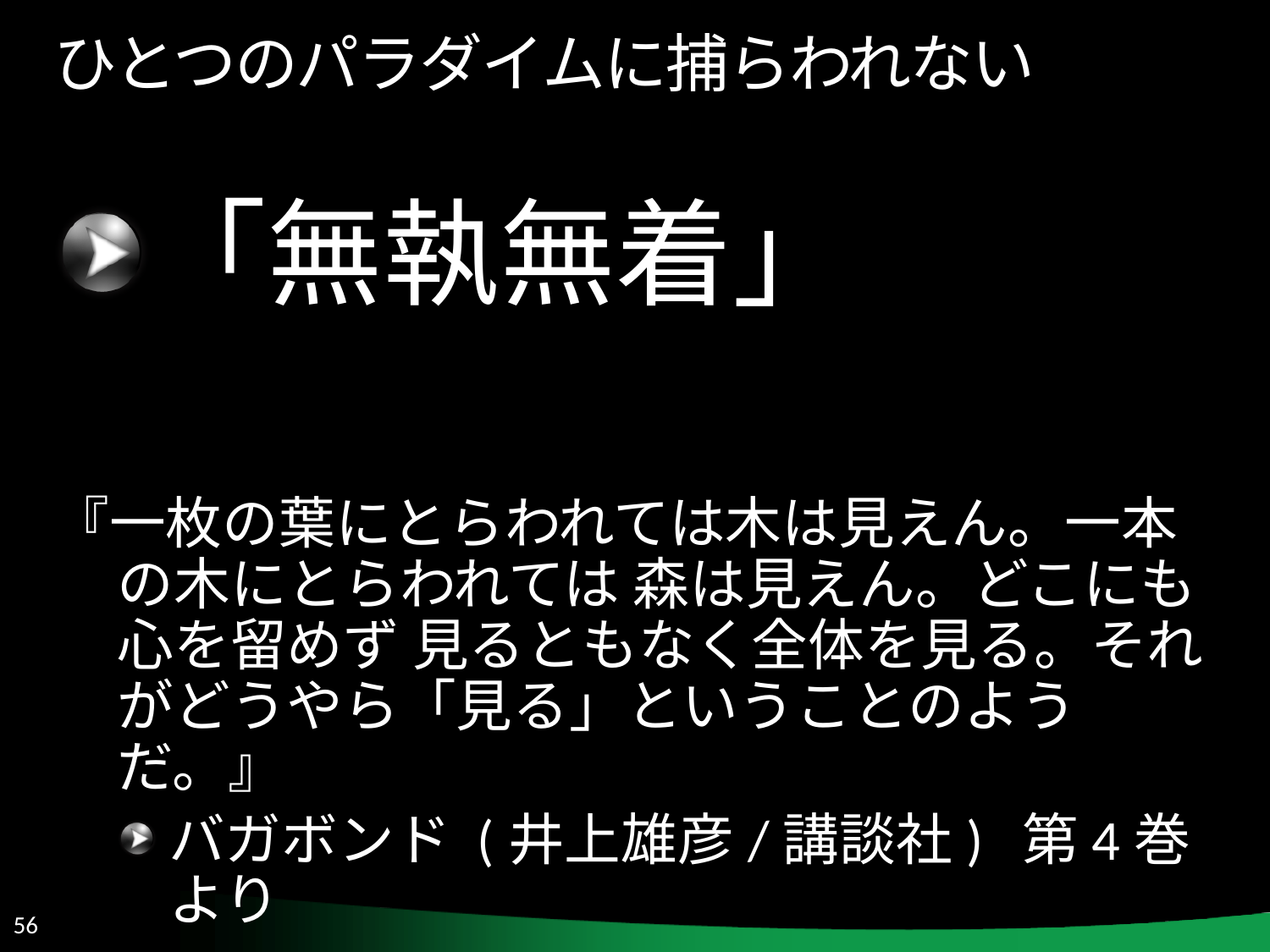

# ひとつのパラダイムに捕らわれない
「無執無着」

『一枚の葉にとらわれては木は見えん。一本の木にとらわれては 森は見えん。どこにも心を留めず 見るともなく全体を見る。それがどうやら「見る」ということのようだ。』
バガボンド (井上雄彦/講談社)  第4巻より